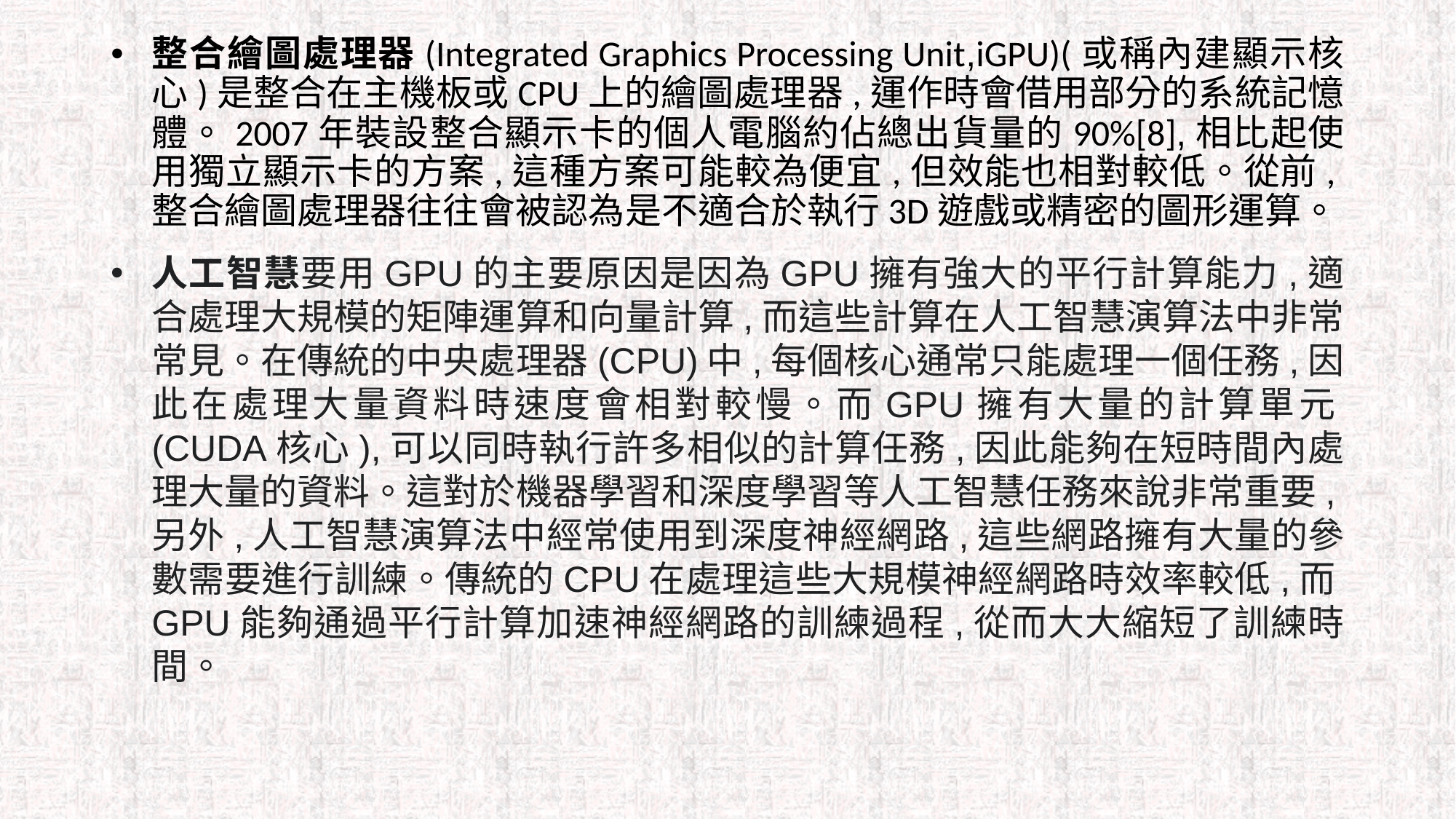

# 整合繪圖處理器(Integrated Graphics Processing Unit,iGPU)(或稱內建顯示核心)是整合在主機板或CPU上的繪圖處理器,運作時會借用部分的系統記憶體。2007年裝設整合顯示卡的個人電腦約佔總出貨量的90%[8],相比起使用獨立顯示卡的方案,這種方案可能較為便宜,但效能也相對較低。從前,整合繪圖處理器往往會被認為是不適合於執行3D遊戲或精密的圖形運算。
人工智慧要用GPU的主要原因是因為GPU擁有強大的平行計算能力,適合處理大規模的矩陣運算和向量計算,而這些計算在人工智慧演算法中非常常見。在傳統的中央處理器(CPU)中,每個核心通常只能處理一個任務,因此在處理大量資料時速度會相對較慢。而GPU擁有大量的計算單元(CUDA核心),可以同時執行許多相似的計算任務,因此能夠在短時間內處理大量的資料。這對於機器學習和深度學習等人工智慧任務來說非常重要,另外,人工智慧演算法中經常使用到深度神經網路,這些網路擁有大量的參數需要進行訓練。傳統的CPU在處理這些大規模神經網路時效率較低,而GPU能夠通過平行計算加速神經網路的訓練過程,從而大大縮短了訓練時間。